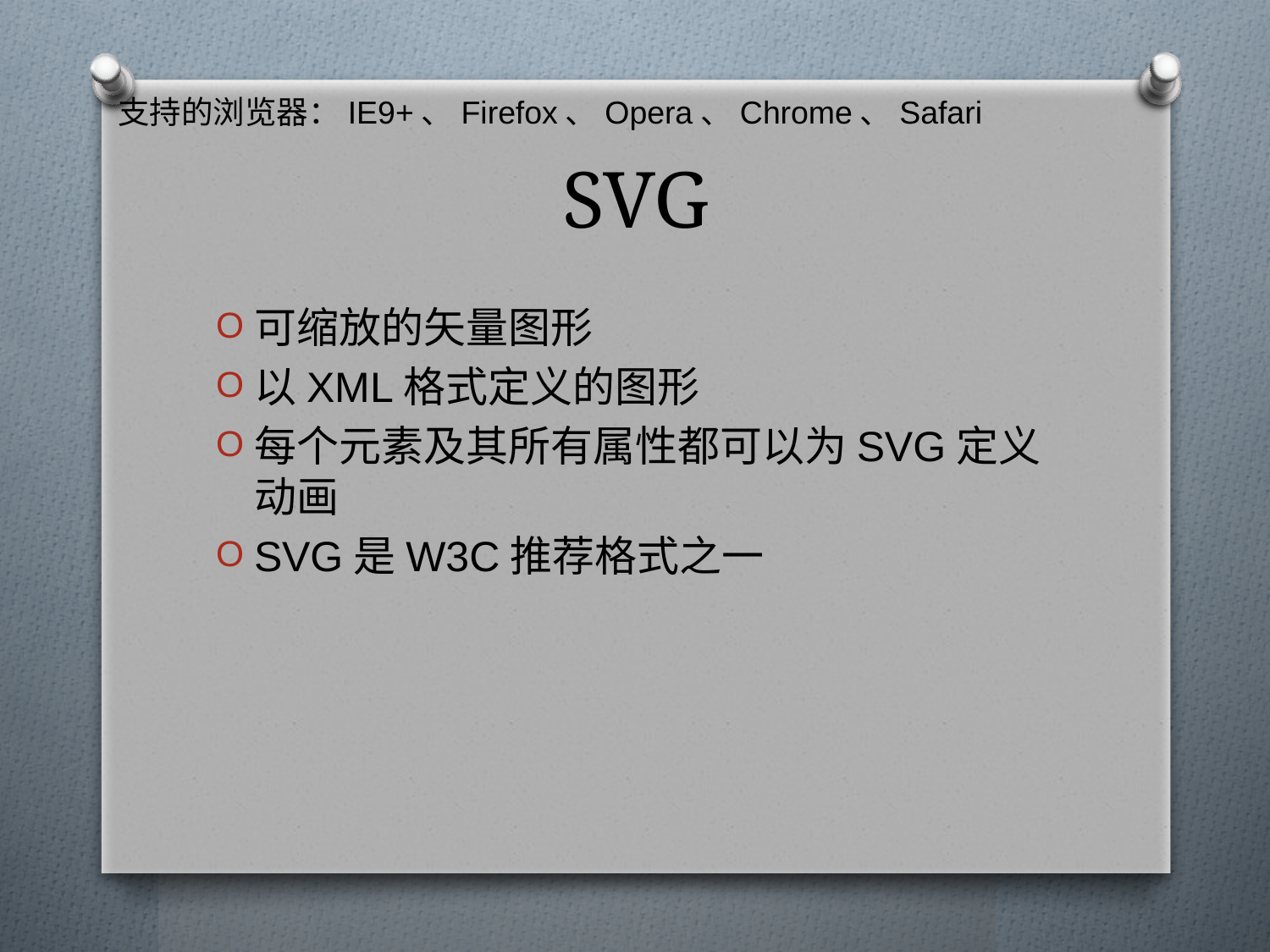

支持的浏览器：IE9+、Firefox、Opera、Chrome、Safari
# SVG
可缩放的矢量图形
以XML格式定义的图形
每个元素及其所有属性都可以为SVG定义动画
SVG是W3C推荐格式之一